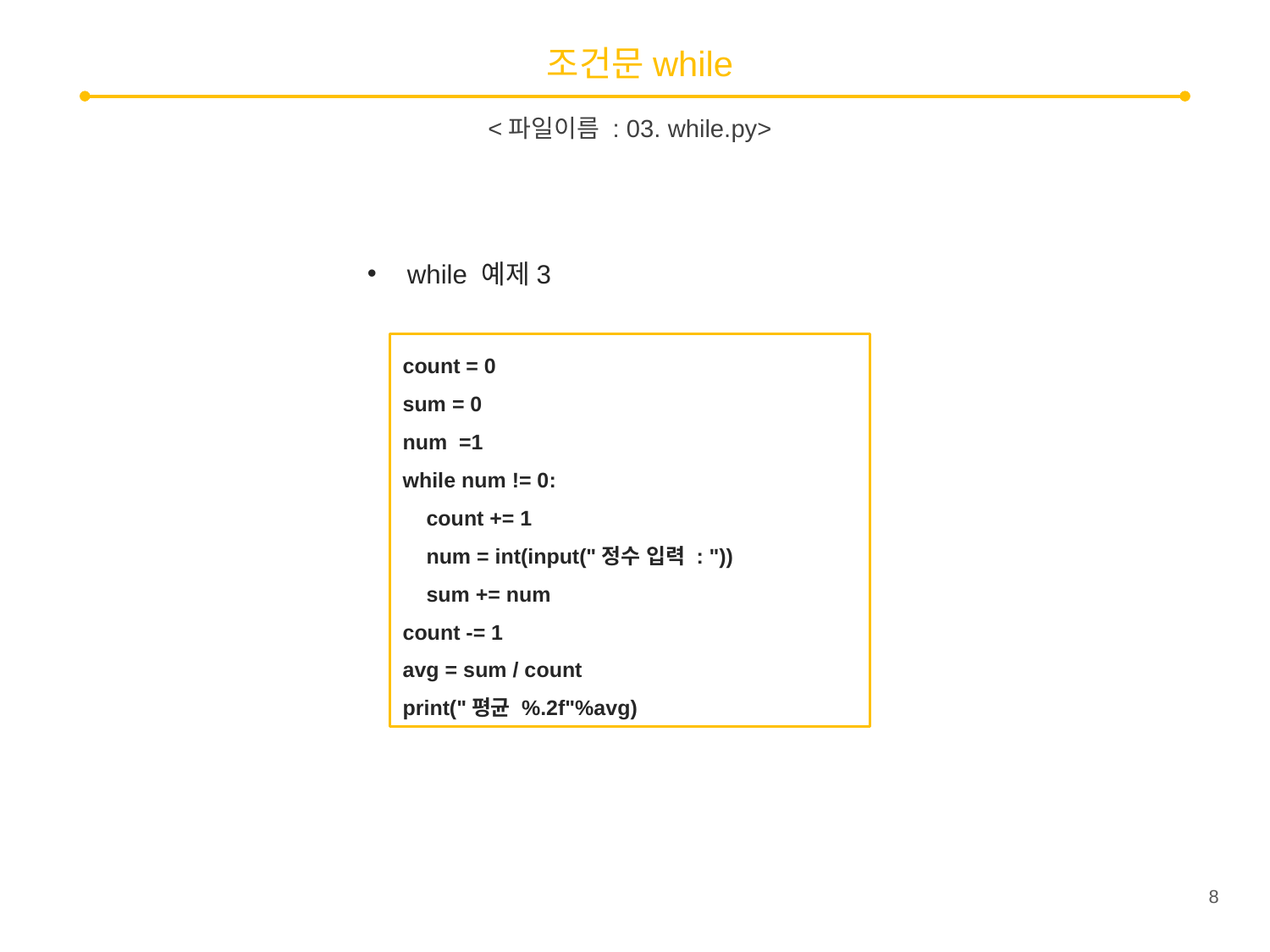

# 조건문while
<파일이름 : 03. while.py>
while 예제3
count = 0
sum = 0
num  =1
while num != 0:
    count += 1
    num = int(input("정수 입력 : "))
    sum += num
count -= 1
avg = sum / count
print("평균 %.2f"%avg)